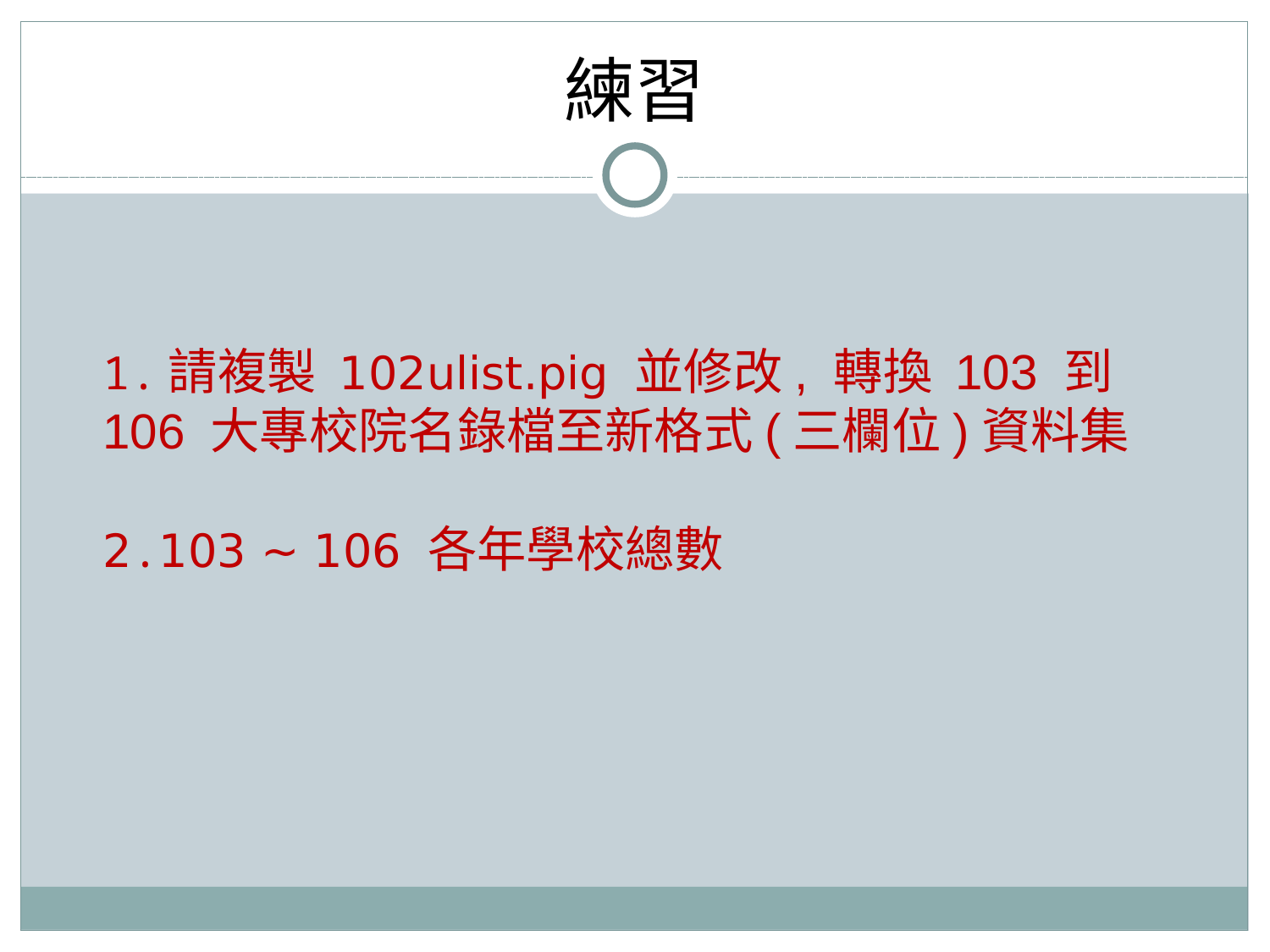

# 練習
1.請複製 102ulist.pig 並修改, 轉換 103 到 106 大專校院名錄檔至新格式(三欄位)資料集

2.103 ~ 106 各年學校總數